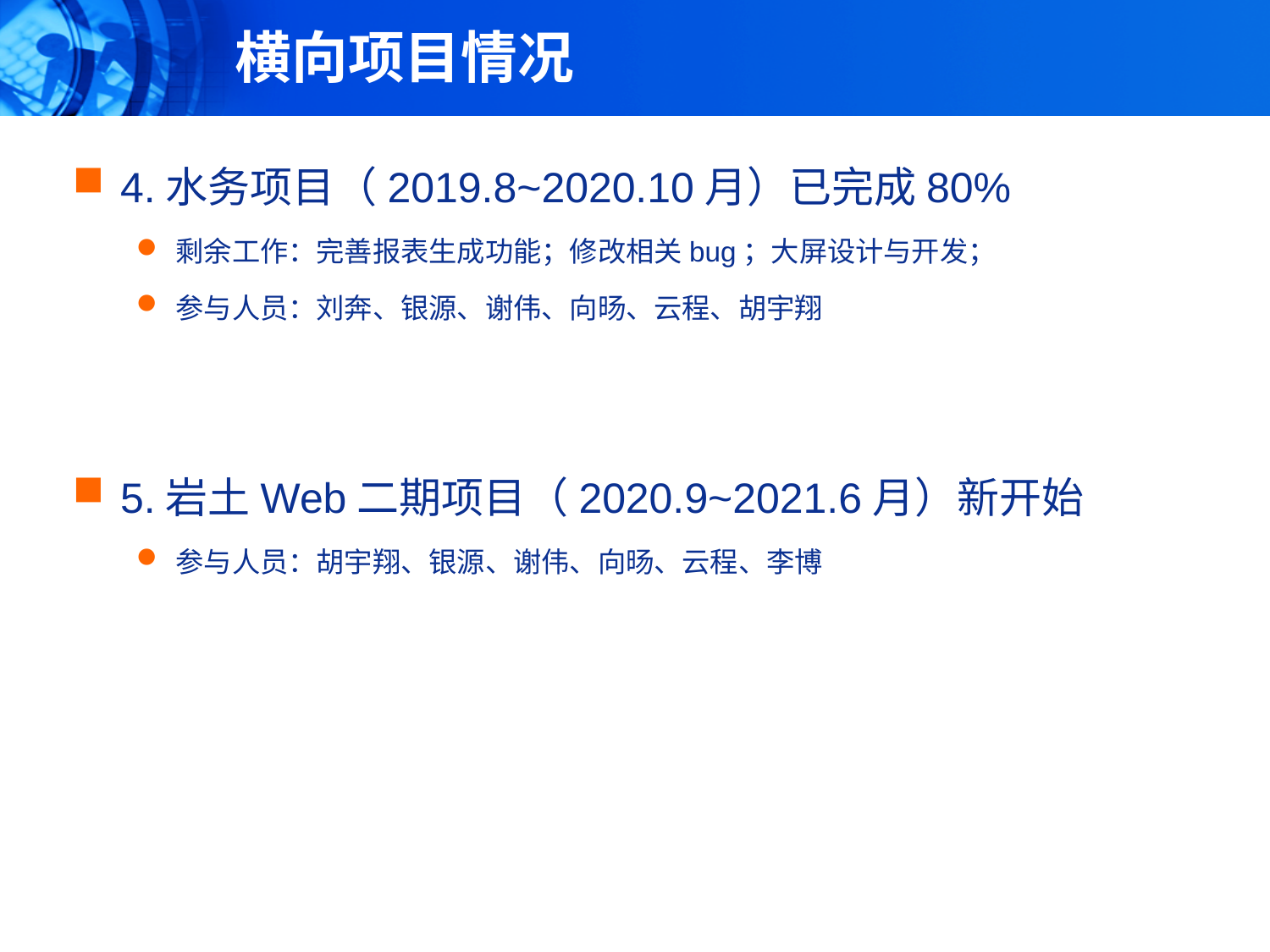

横向项目情况
4.水务项目（2019.8~2020.10月）已完成80%
剩余工作：完善报表生成功能；修改相关bug；大屏设计与开发；
参与人员：刘奔、银源、谢伟、向旸、云程、胡宇翔

5.岩土Web二期项目（2020.9~2021.6月）新开始
参与人员：胡宇翔、银源、谢伟、向旸、云程、李博